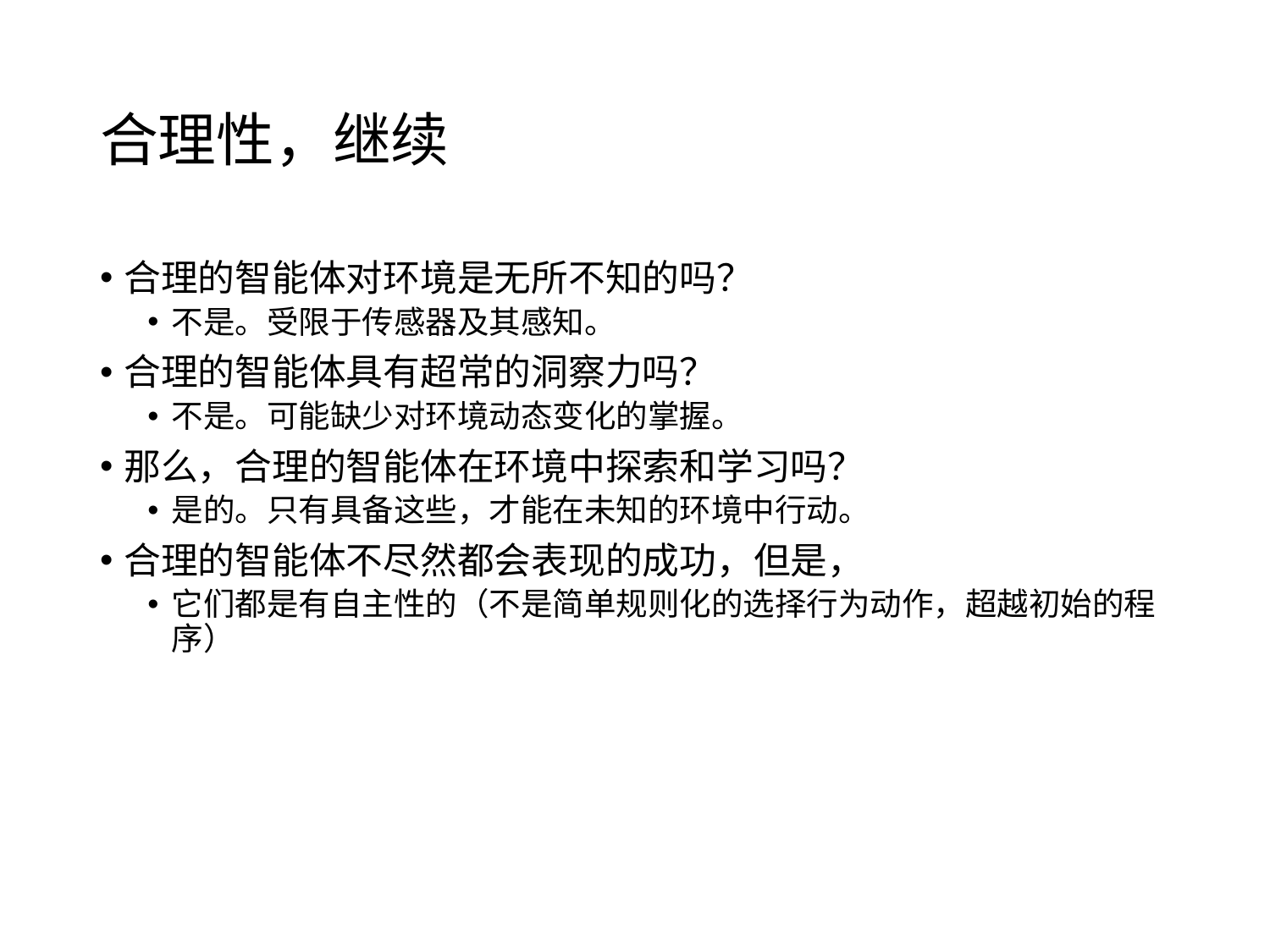

# 合理性，继续
合理的智能体对环境是无所不知的吗？
不是。受限于传感器及其感知。
合理的智能体具有超常的洞察力吗？
不是。可能缺少对环境动态变化的掌握。
那么，合理的智能体在环境中探索和学习吗？
是的。只有具备这些，才能在未知的环境中行动。
合理的智能体不尽然都会表现的成功，但是，
它们都是有自主性的（不是简单规则化的选择行为动作，超越初始的程序）